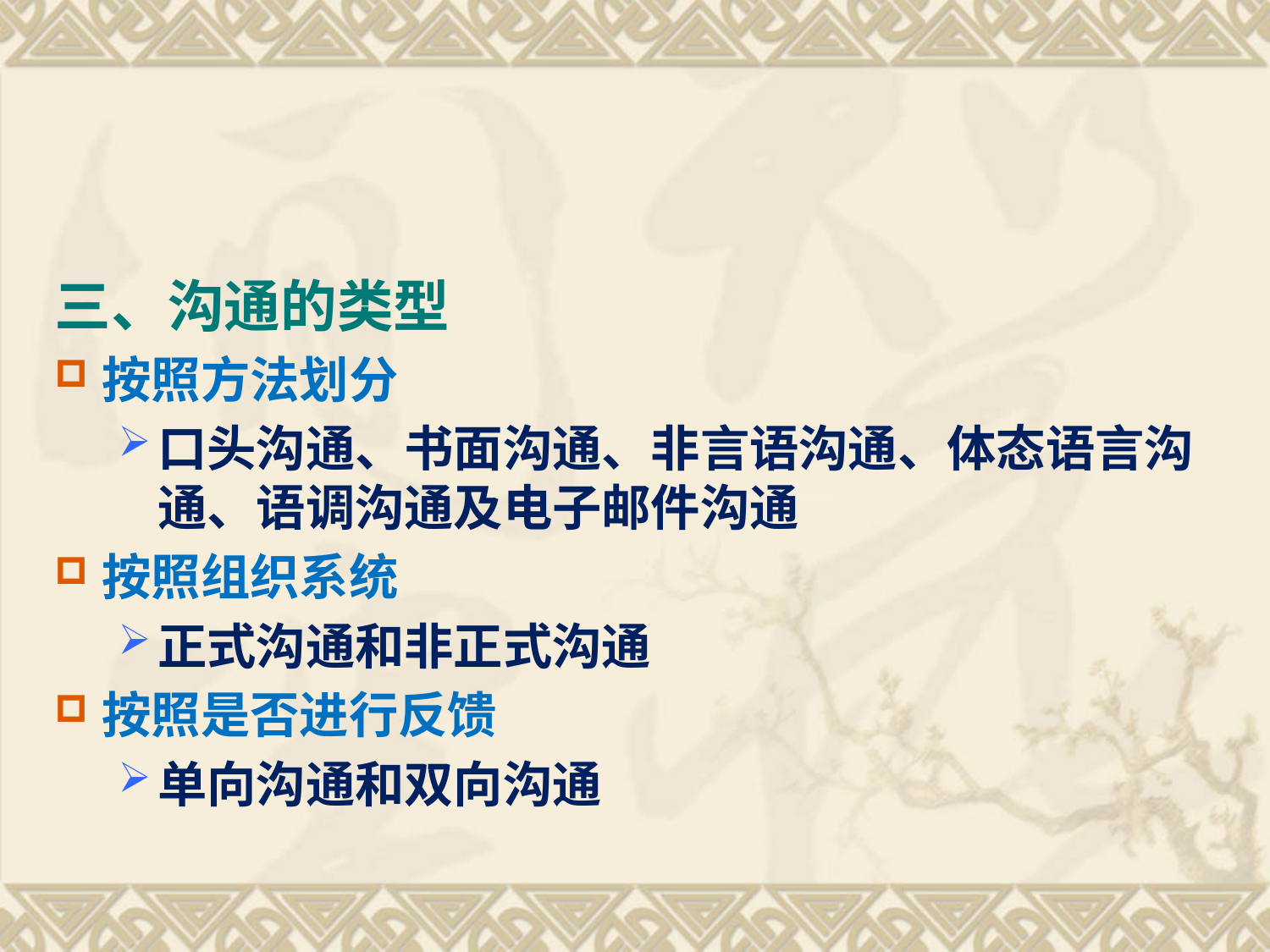

#
三、沟通的类型
按照方法划分
口头沟通、书面沟通、非言语沟通、体态语言沟通、语调沟通及电子邮件沟通
按照组织系统
正式沟通和非正式沟通
按照是否进行反馈
单向沟通和双向沟通